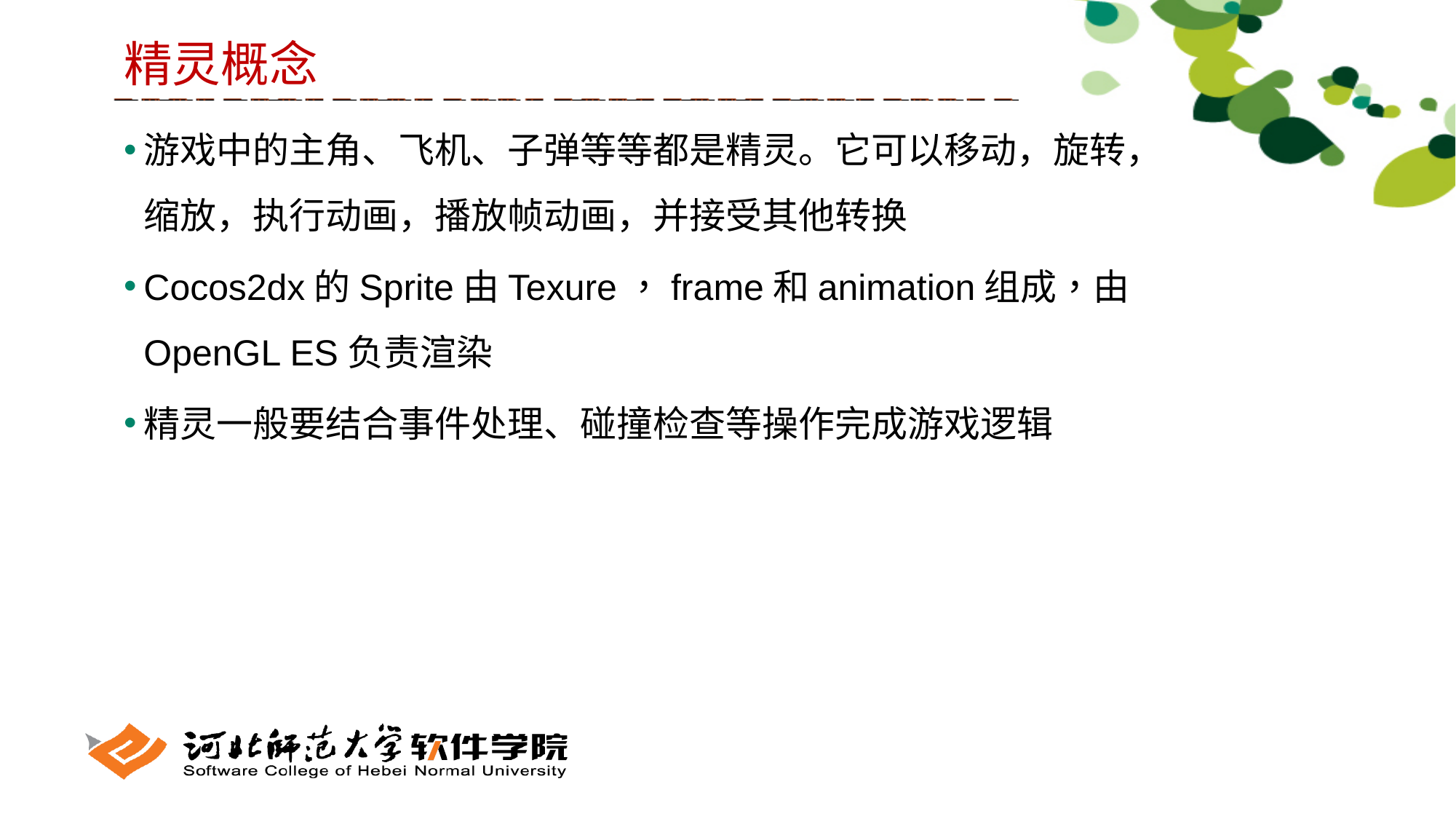

精灵概念
游戏中的主角、飞机、子弹等等都是精灵。它可以移动，旋转，缩放，执行动画，播放帧动画，并接受其他转换
Cocos2dx的Sprite由Texure，frame和animation组成，由OpenGL ES负责渲染
精灵一般要结合事件处理、碰撞检查等操作完成游戏逻辑